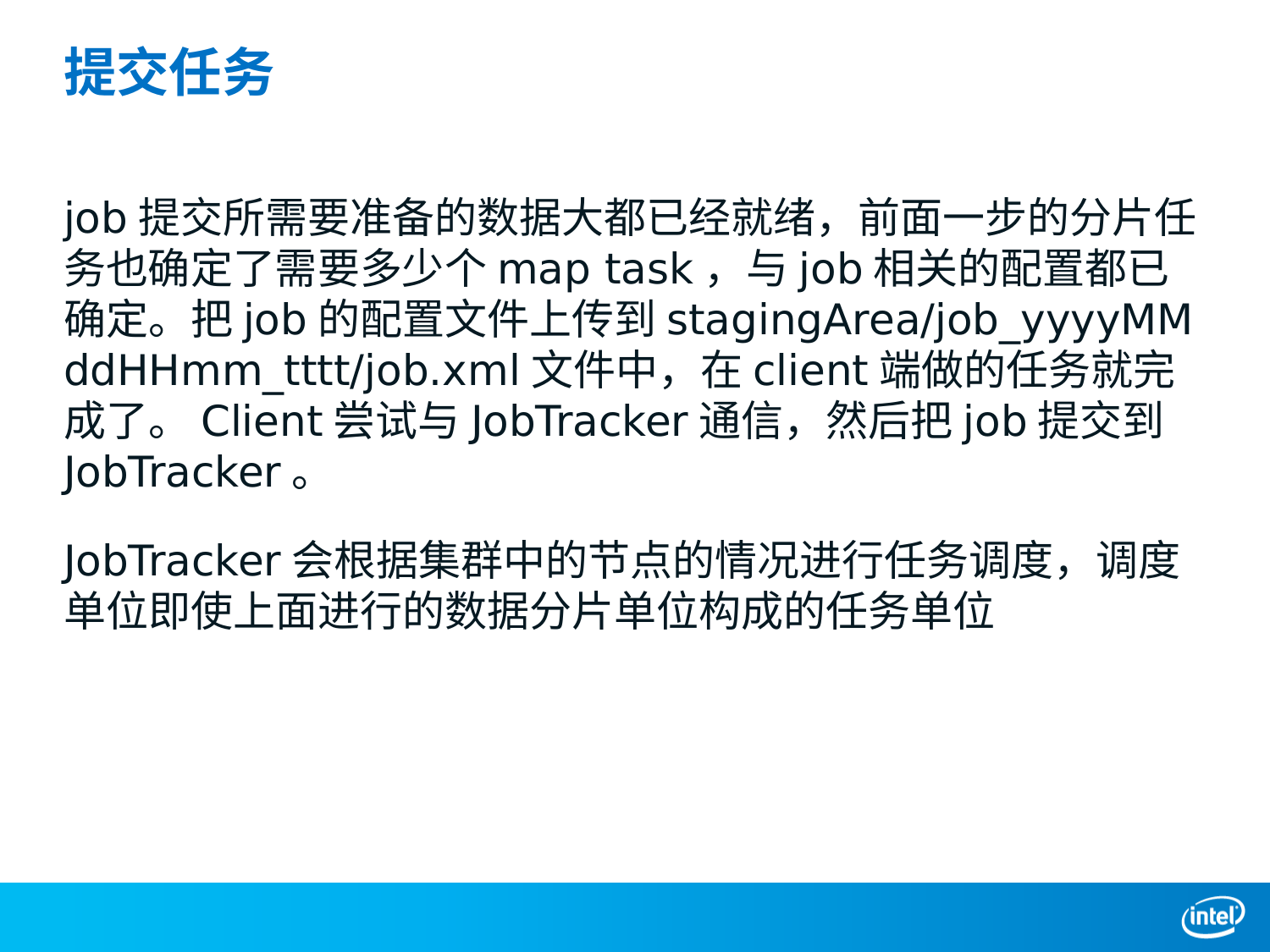

# 提交任务
job提交所需要准备的数据大都已经就绪，前面一步的分片任务也确定了需要多少个map task，与job相关的配置都已确定。把job的配置文件上传到stagingArea/job_yyyyMMddHHmm_tttt/job.xml文件中，在client端做的任务就完成了。Client尝试与JobTracker通信，然后把job提交到JobTracker。
JobTracker会根据集群中的节点的情况进行任务调度，调度单位即使上面进行的数据分片单位构成的任务单位